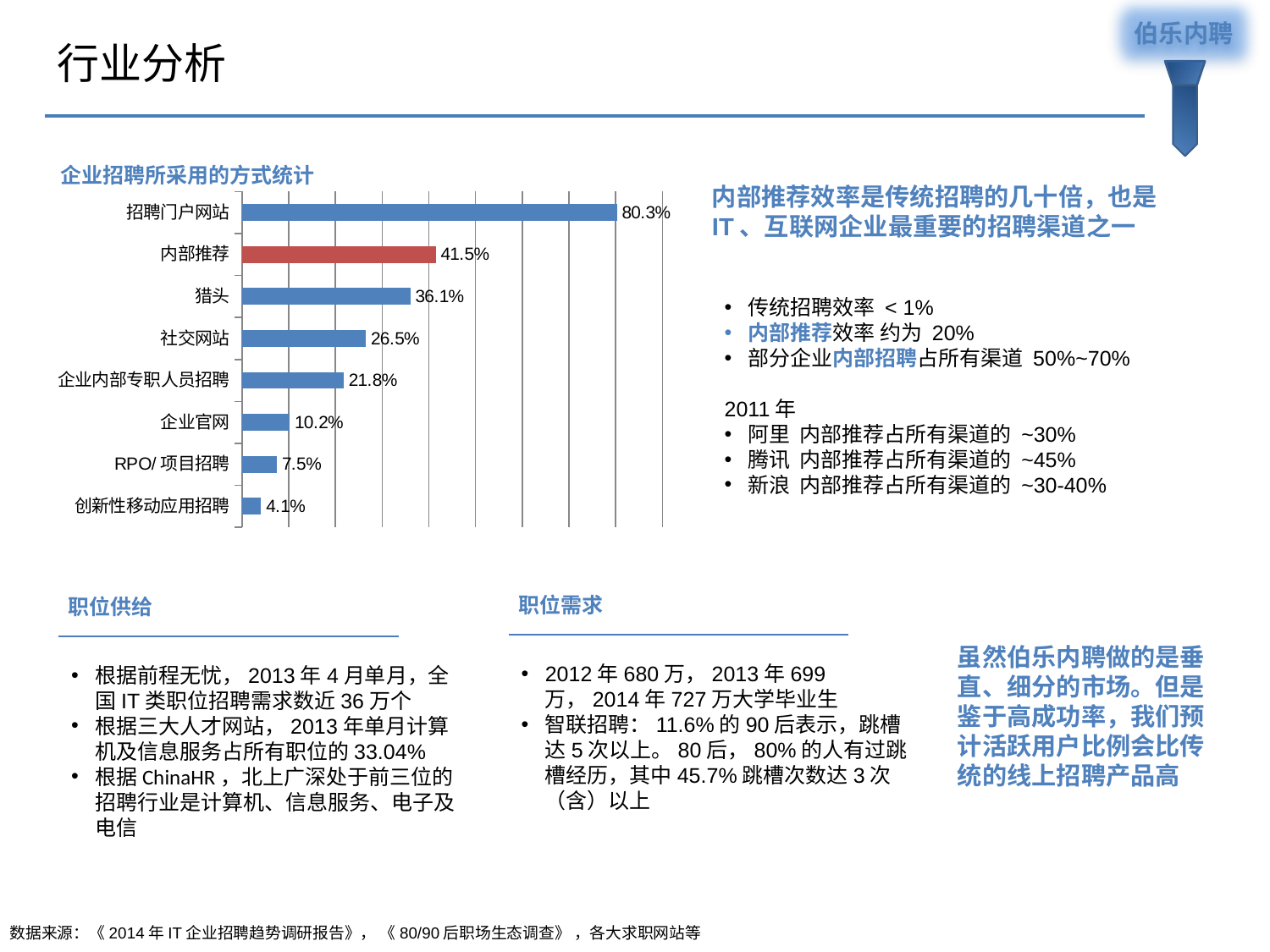

伯乐内聘

行业分析
企业招聘所采用的方式统计

### Chart

| Category |  |
|---|---|
| 创新性移动应用招聘 | 0.0408 |
| RPO/项目招聘 | 0.0748 |
| 企业官网 | 0.102 |
| 企业内部专职人员招聘 | 0.2177 |
| 社交网站 | 0.26535 |
| 猎头 | 0.3605 |
| 内部推荐 | 0.415 |
| 招聘门户网站 | 0.8027 |
内部推荐效率是传统招聘的几十倍，也是IT、互联网企业最重要的招聘渠道之一
传统招聘效率 < 1%
内部推荐效率 约为 20%
部分企业内部招聘占所有渠道 50%~70%

2011年
阿里  内部推荐占所有渠道的 ~30%
腾讯  内部推荐占所有渠道的 ~45%
新浪  内部推荐占所有渠道的 ~30-40%
职位需求
职位供给
虽然伯乐内聘做的是垂直、细分的市场。但是鉴于高成功率，我们预计活跃用户比例会比传统的线上招聘产品高
2012年680万，2013年699万，2014年727万大学毕业生
智联招聘：11.6%的90后表示，跳槽达5次以上。80后，80%的人有过跳槽经历，其中45.7%跳槽次数达3次（含）以上
根据前程无忧，2013年4月单月，全国IT类职位招聘需求数近36万个
根据三大人才网站，2013年单月计算机及信息服务占所有职位的33.04%
根据ChinaHR，北上广深处于前三位的招聘行业是计算机、信息服务、电子及电信
数据来源：《2014年IT企业招聘趋势调研报告》， 《80/90后职场生态调查》 ，各大求职网站等